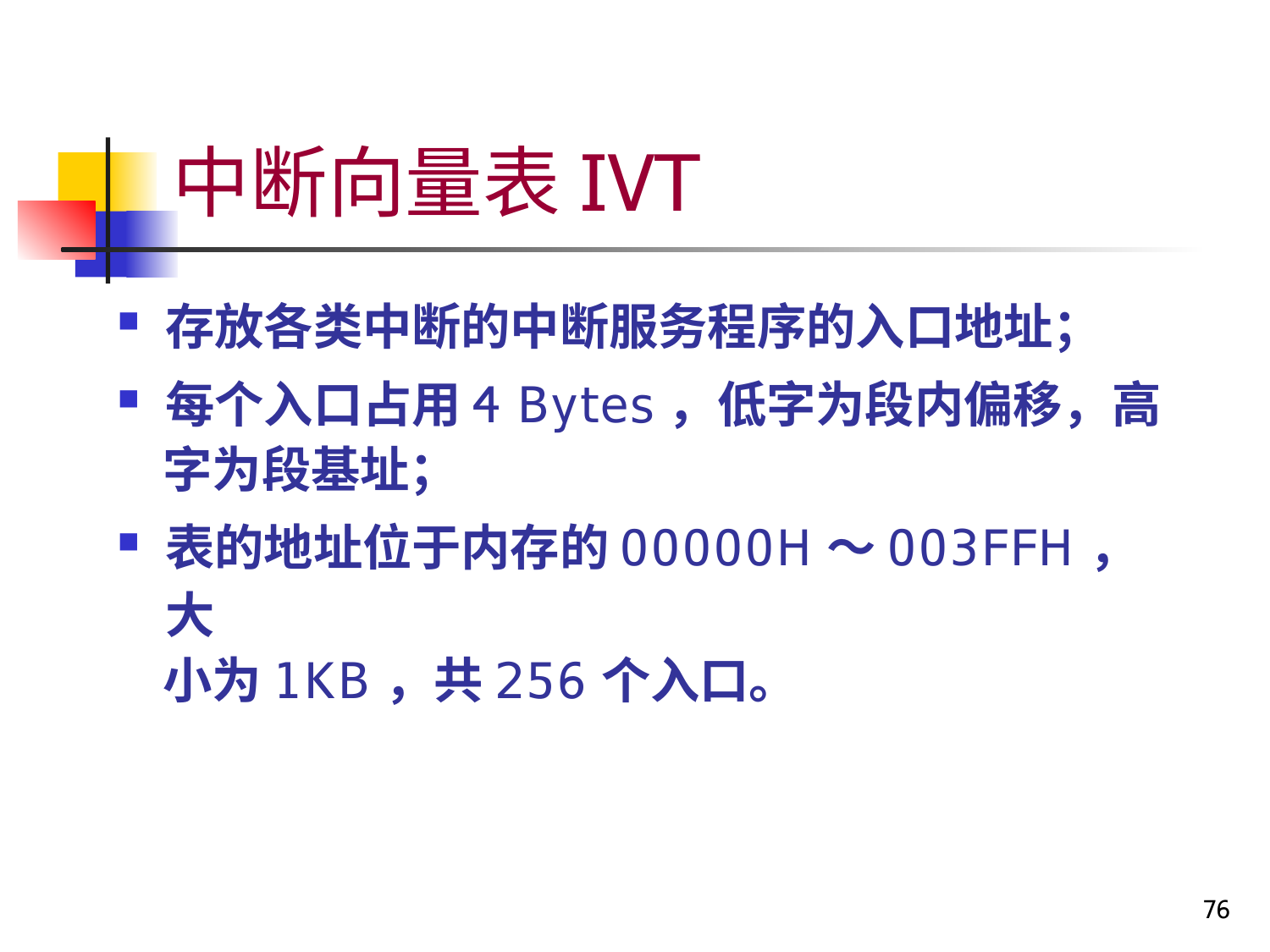

# 中断向量表IVT
存放各类中断的中断服务程序的入口地址；
每个入口占用4 Bytes，低字为段内偏移，高
   字为段基址；
表的地址位于内存的00000H～003FFH，大
   小为1KB，共256个入口。
76